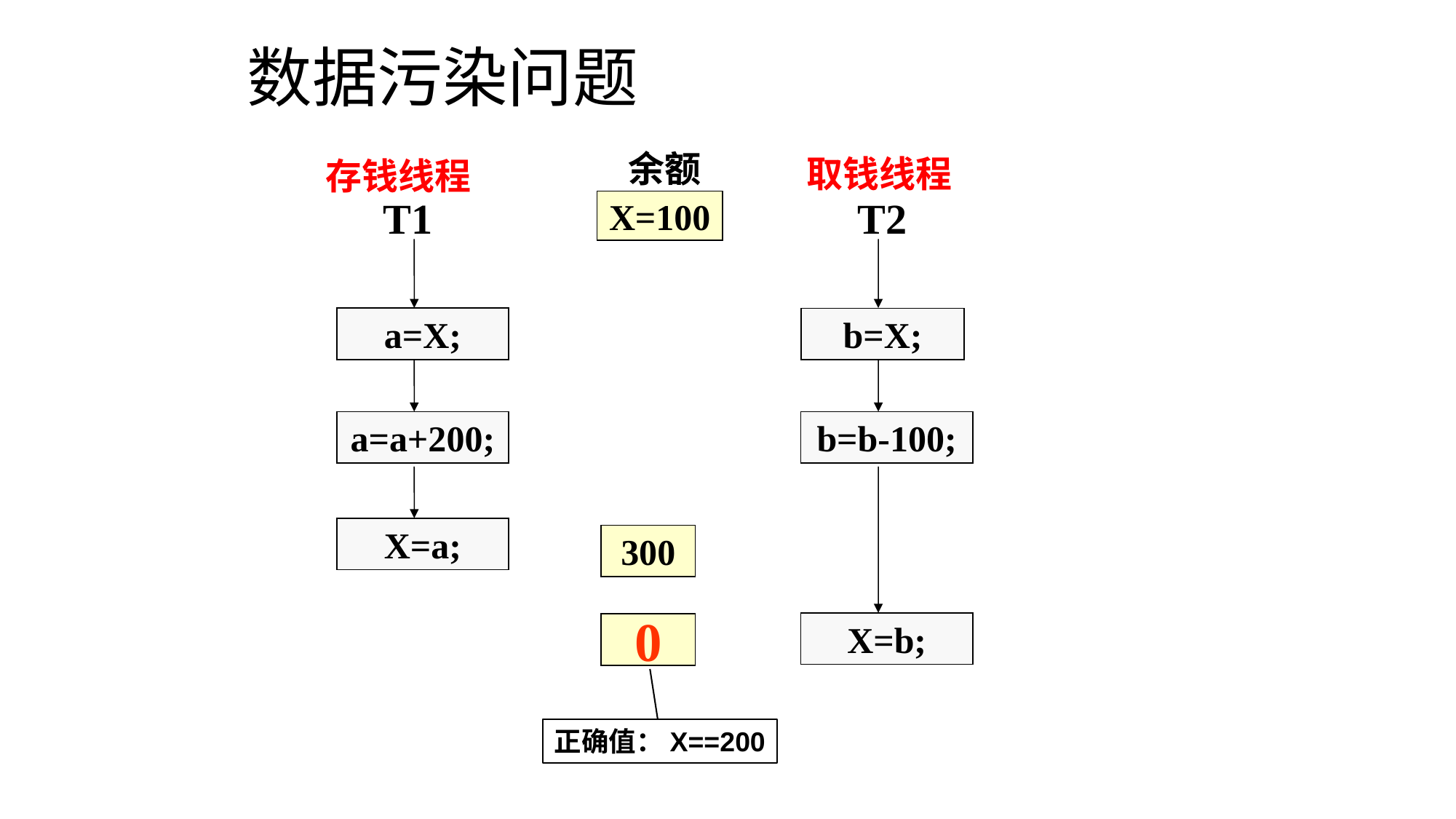

# 数据污染问题
余额
取钱线程
存钱线程
T1
T2
X=100

a=X;
b=X;

a=a+200;
b=b-100;

X=a;

X=b;
300
0
正确值：X==200
53